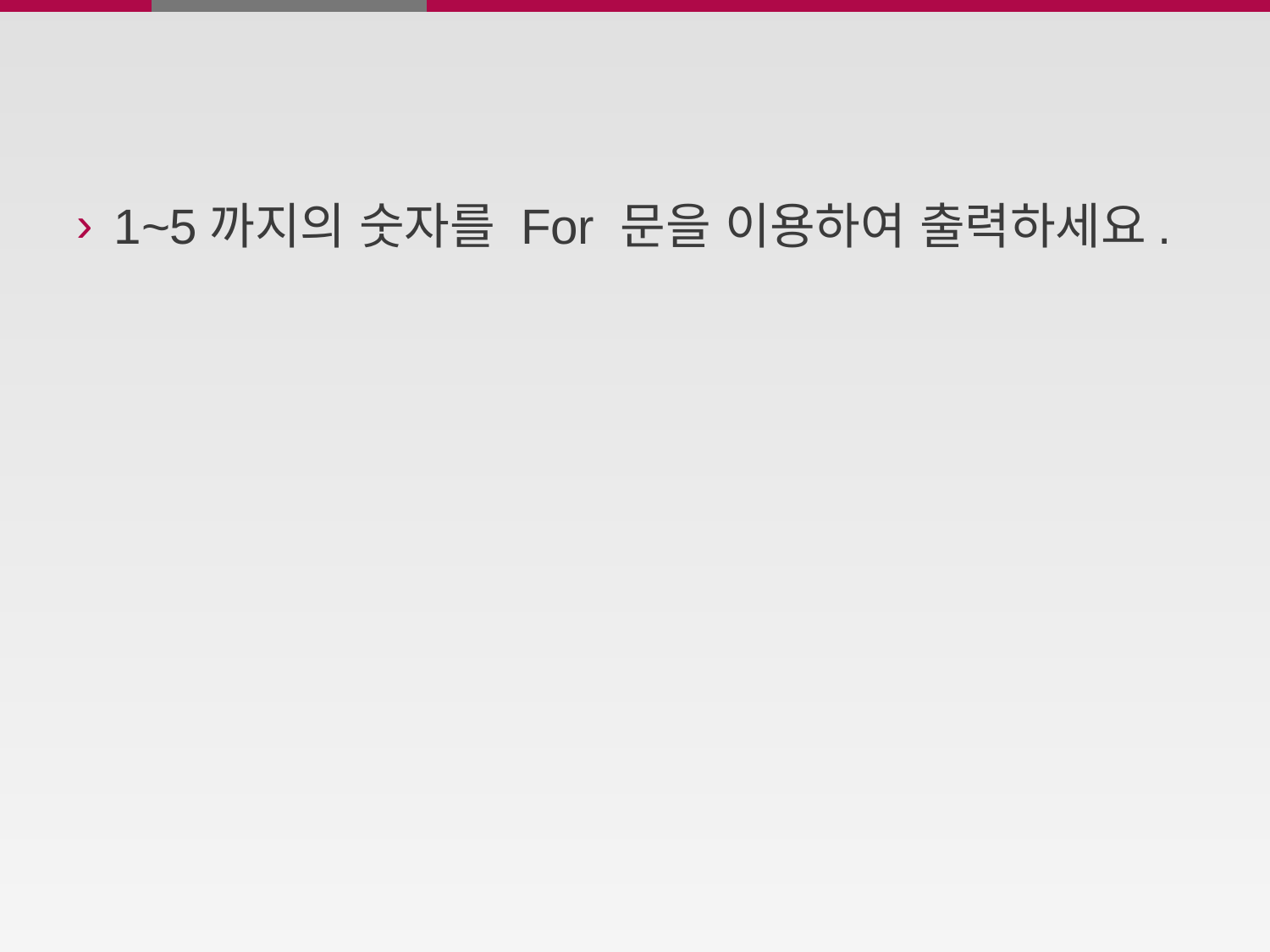

#
1~5까지의 숫자를 For 문을 이용하여 출력하세요.